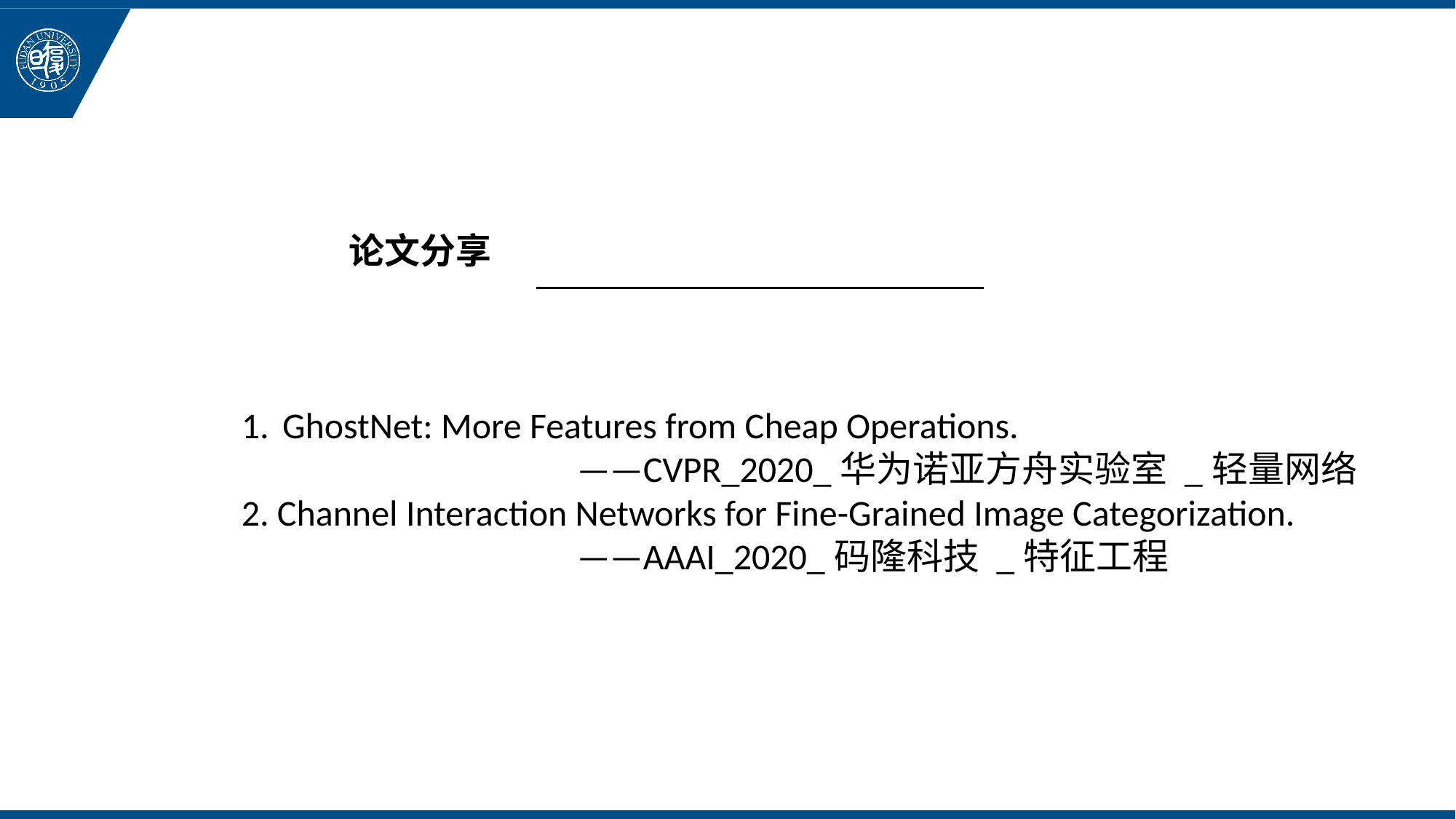

# 论文分享
GhostNet: More Features from Cheap Operations.
			 ——CVPR_2020_华为诺亚方舟实验室 _轻量网络
2. Channel Interaction Networks for Fine-Grained Image Categorization.
			 ——AAAI_2020_码隆科技 _特征工程